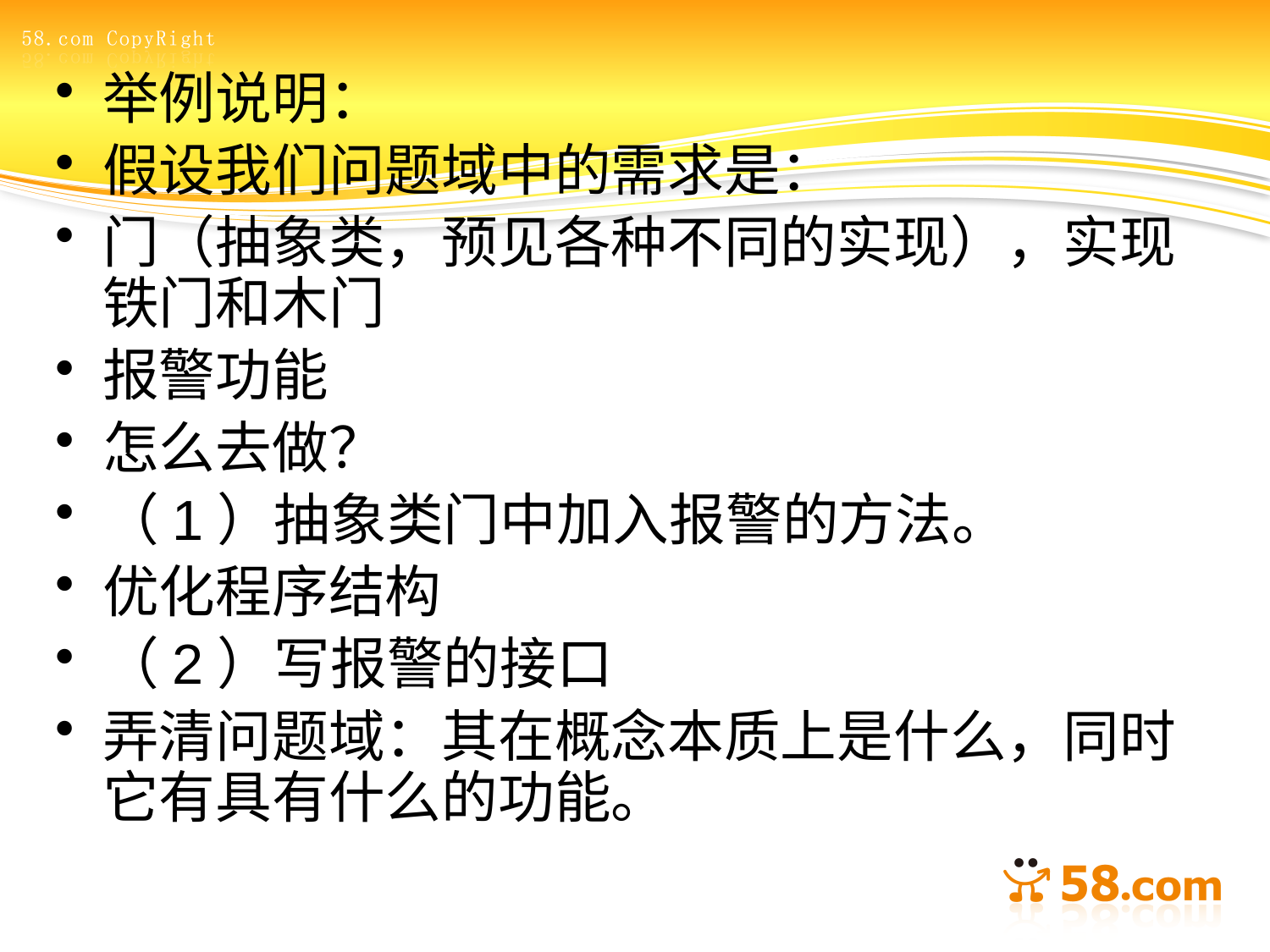

举例说明：
假设我们问题域中的需求是：
门（抽象类，预见各种不同的实现），实现铁门和木门
报警功能
怎么去做？
（1）抽象类门中加入报警的方法。
优化程序结构
（2）写报警的接口
弄清问题域：其在概念本质上是什么，同时它有具有什么的功能。